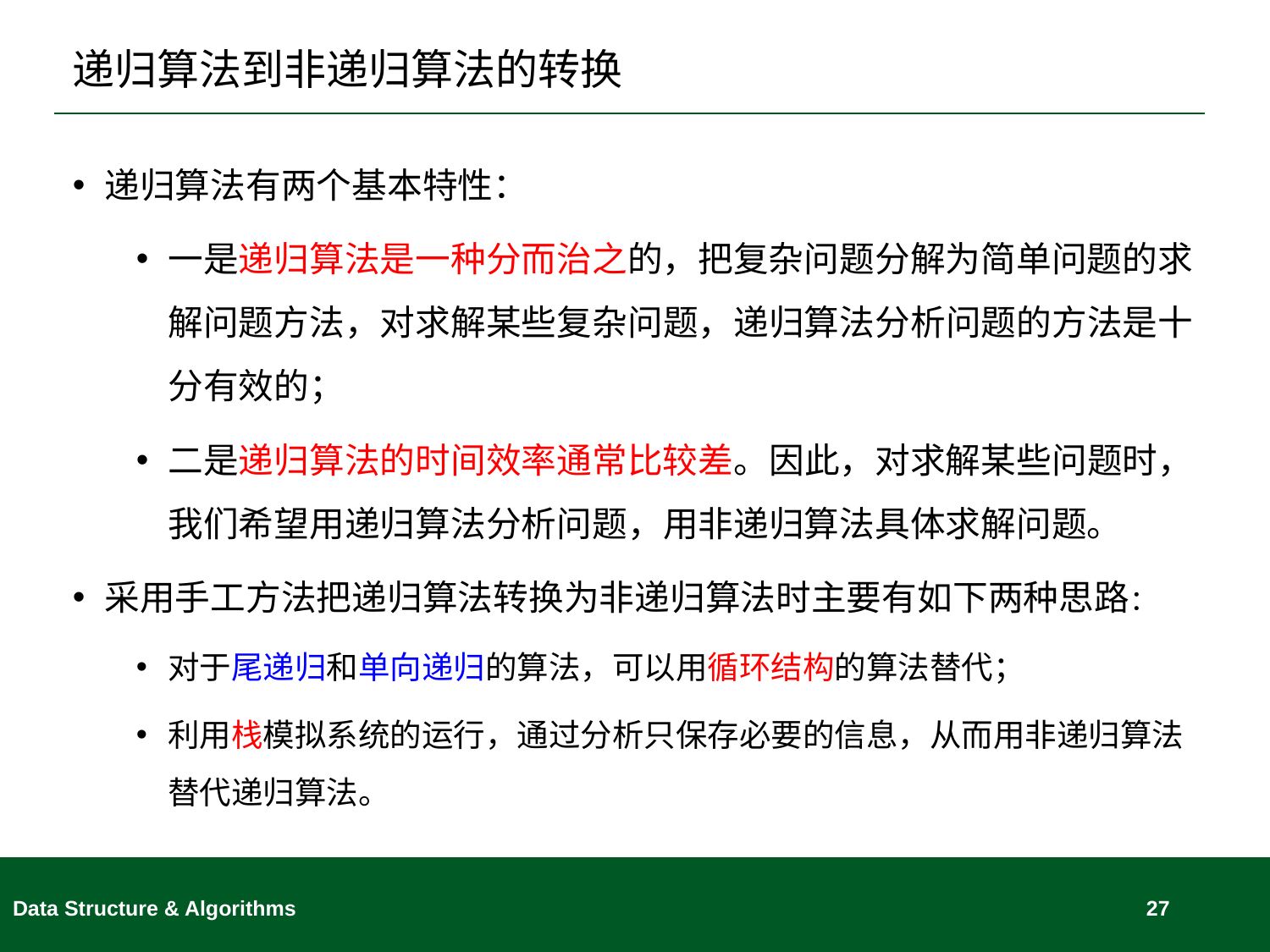

# 递归算法到非递归算法的转换
递归算法有两个基本特性：
一是递归算法是一种分而治之的，把复杂问题分解为简单问题的求解问题方法，对求解某些复杂问题，递归算法分析问题的方法是十分有效的；
二是递归算法的时间效率通常比较差。因此，对求解某些问题时，我们希望用递归算法分析问题，用非递归算法具体求解问题。
采用手工方法把递归算法转换为非递归算法时主要有如下两种思路：
对于尾递归和单向递归的算法，可以用循环结构的算法替代；
利用栈模拟系统的运行，通过分析只保存必要的信息，从而用非递归算法替代递归算法。
Data Structure & Algorithms
27